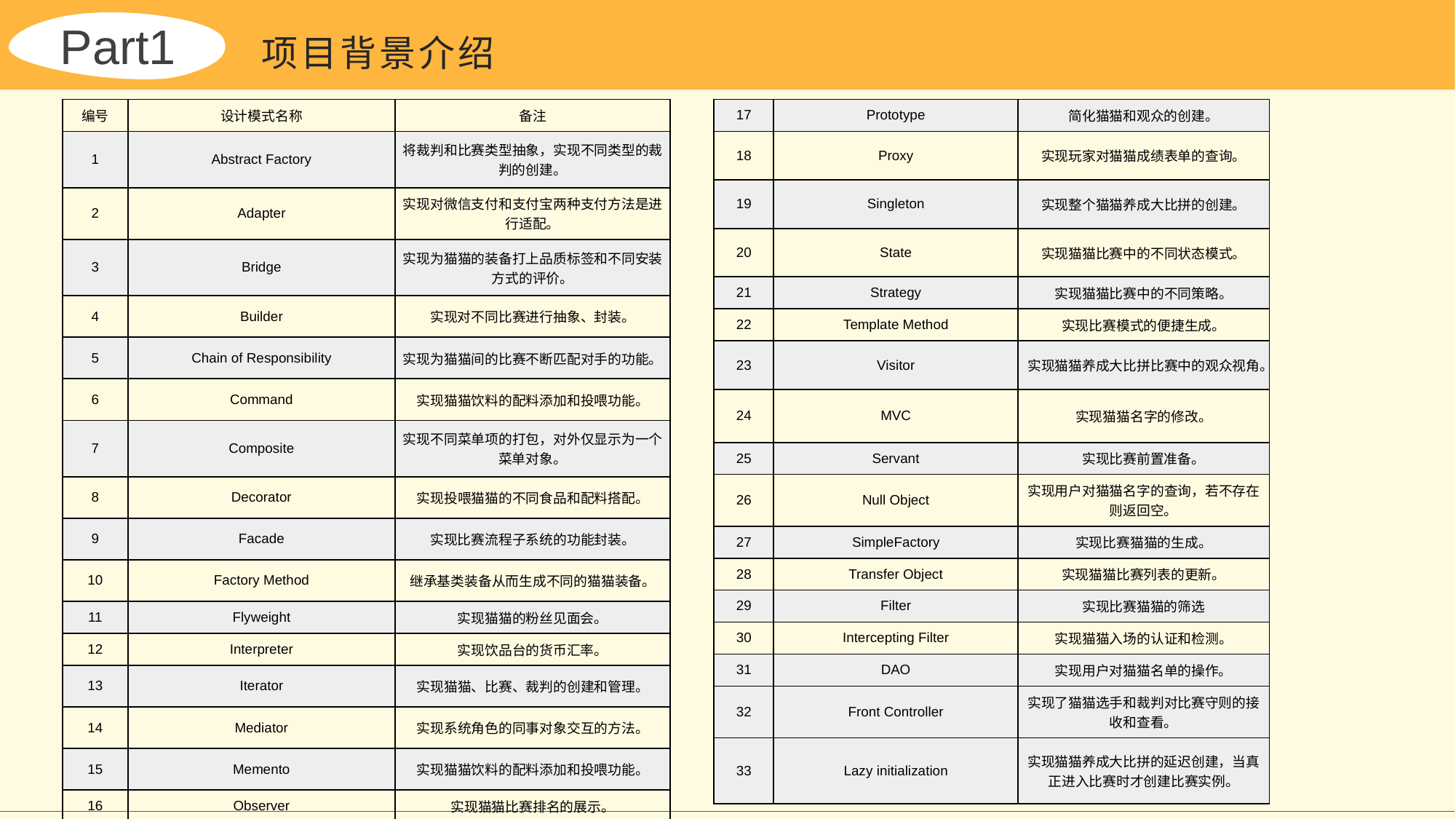

Part1
项目背景介绍
| 编号 | 设计模式名称 | 备注 |
| --- | --- | --- |
| 1 | Abstract Factory | 将裁判和比赛类型抽象，实现不同类型的裁判的创建。 |
| 2 | Adapter | 实现对微信支付和支付宝两种支付方法是进行适配。 |
| 3 | Bridge | 实现为猫猫的装备打上品质标签和不同安装方式的评价。 |
| 4 | Builder | 实现对不同比赛进行抽象、封装。 |
| 5 | Chain of Responsibility | 实现为猫猫间的比赛不断匹配对手的功能。 |
| 6 | Command | 实现猫猫饮料的配料添加和投喂功能。 |
| 7 | Composite | 实现不同菜单项的打包，对外仅显示为一个菜单对象。 |
| 8 | Decorator | 实现投喂猫猫的不同食品和配料搭配。 |
| 9 | Facade | 实现比赛流程子系统的功能封装。 |
| 10 | Factory Method | 继承基类装备从而生成不同的猫猫装备。 |
| 11 | Flyweight | 实现猫猫的粉丝见面会。 |
| 12 | Interpreter | 实现饮品台的货币汇率。 |
| 13 | Iterator | 实现猫猫、比赛、裁判的创建和管理。 |
| 14 | Mediator | 实现系统角色的同事对象交互的方法。 |
| 15 | Memento | 实现猫猫饮料的配料添加和投喂功能。 |
| 16 | Observer | 实现猫猫比赛排名的展示。 |
| 17 | Prototype | 简化猫猫和观众的创建。 |
| --- | --- | --- |
| 18 | Proxy | 实现玩家对猫猫成绩表单的查询。 |
| 19 | Singleton | 实现整个猫猫养成大比拼的创建。 |
| 20 | State | 实现猫猫比赛中的不同状态模式。 |
| 21 | Strategy | 实现猫猫比赛中的不同策略。 |
| 22 | Template Method | 实现比赛模式的便捷生成。 |
| 23 | Visitor | 实现猫猫养成大比拼比赛中的观众视角。 |
| 24 | MVC | 实现猫猫名字的修改。 |
| 25 | Servant | 实现比赛前置准备。 |
| 26 | Null Object | 实现用户对猫猫名字的查询，若不存在则返回空。 |
| 27 | SimpleFactory | 实现比赛猫猫的生成。 |
| 28 | Transfer Object | 实现猫猫比赛列表的更新。 |
| 29 | Filter | 实现比赛猫猫的筛选 |
| 30 | Intercepting Filter | 实现猫猫入场的认证和检测。 |
| 31 | DAO | 实现用户对猫猫名单的操作。 |
| 32 | Front Controller | 实现了猫猫选手和裁判对比赛守则的接收和查看。 |
| 33 | Lazy initialization | 实现猫猫养成大比拼的延迟创建，当真正进入比赛时才创建比赛实例。 |